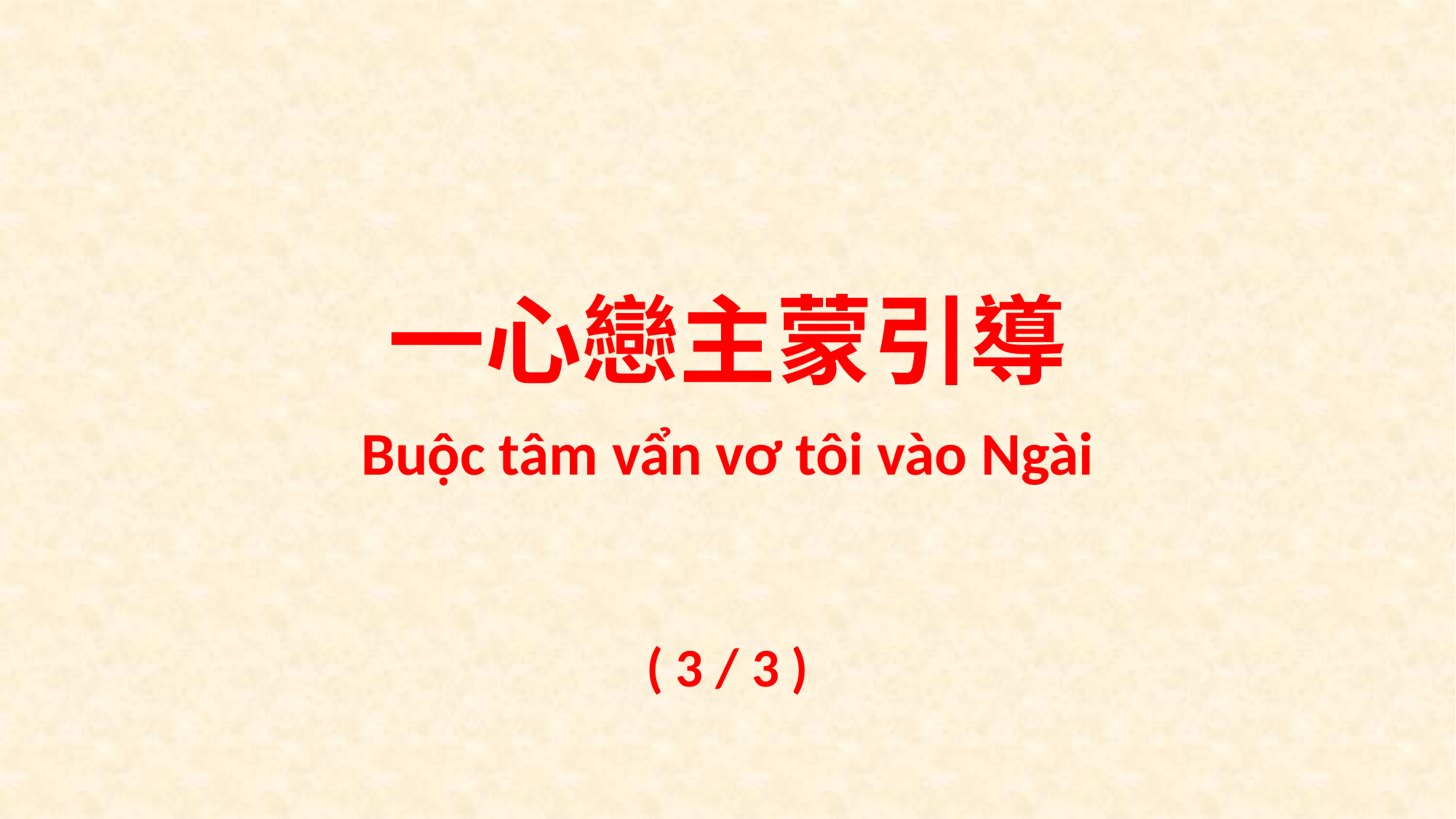

一心戀主蒙引導
Buộc tâm vẩn vơ tôi vào Ngài
( 3 / 3 )